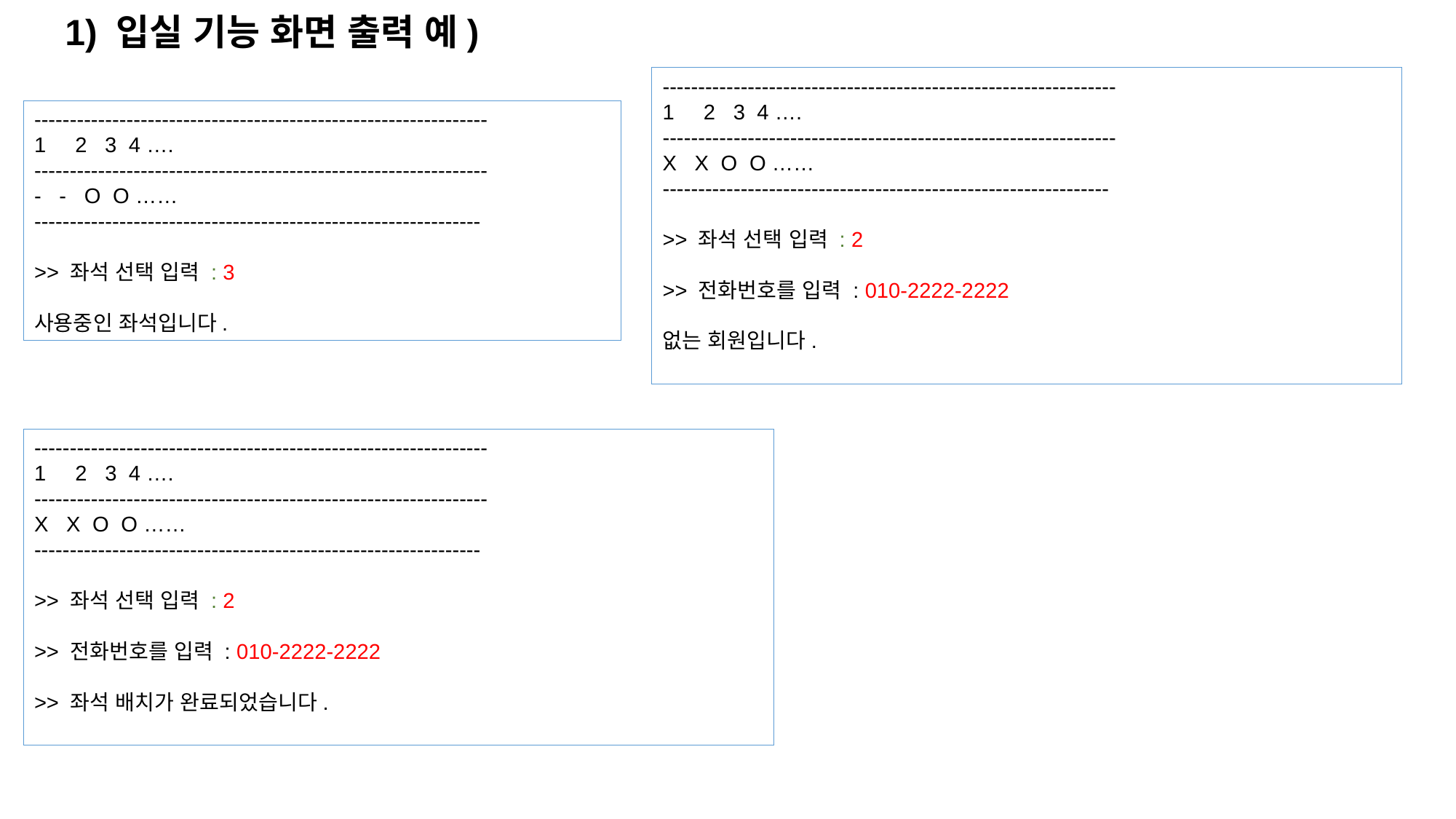

1) 입실 기능 화면 출력 예)
----------------------------------------------------------------
2   3  4 ….
----------------------------------------------------------------
X   X  O  O ……
---------------------------------------------------------------

>> 좌석 선택 입력 : 2

>> 전화번호를 입력 : 010-2222-2222

없는 회원입니다.

----------------------------------------------------------------
2   3  4 ….
----------------------------------------------------------------
-   -   O  O ……
---------------------------------------------------------------

>> 좌석 선택 입력 : 3

사용중인 좌석입니다.
----------------------------------------------------------------
2   3  4 ….
----------------------------------------------------------------
X   X  O  O ……
---------------------------------------------------------------

>> 좌석 선택 입력 : 2

>> 전화번호를 입력 : 010-2222-2222

>> 좌석 배치가 완료되었습니다.